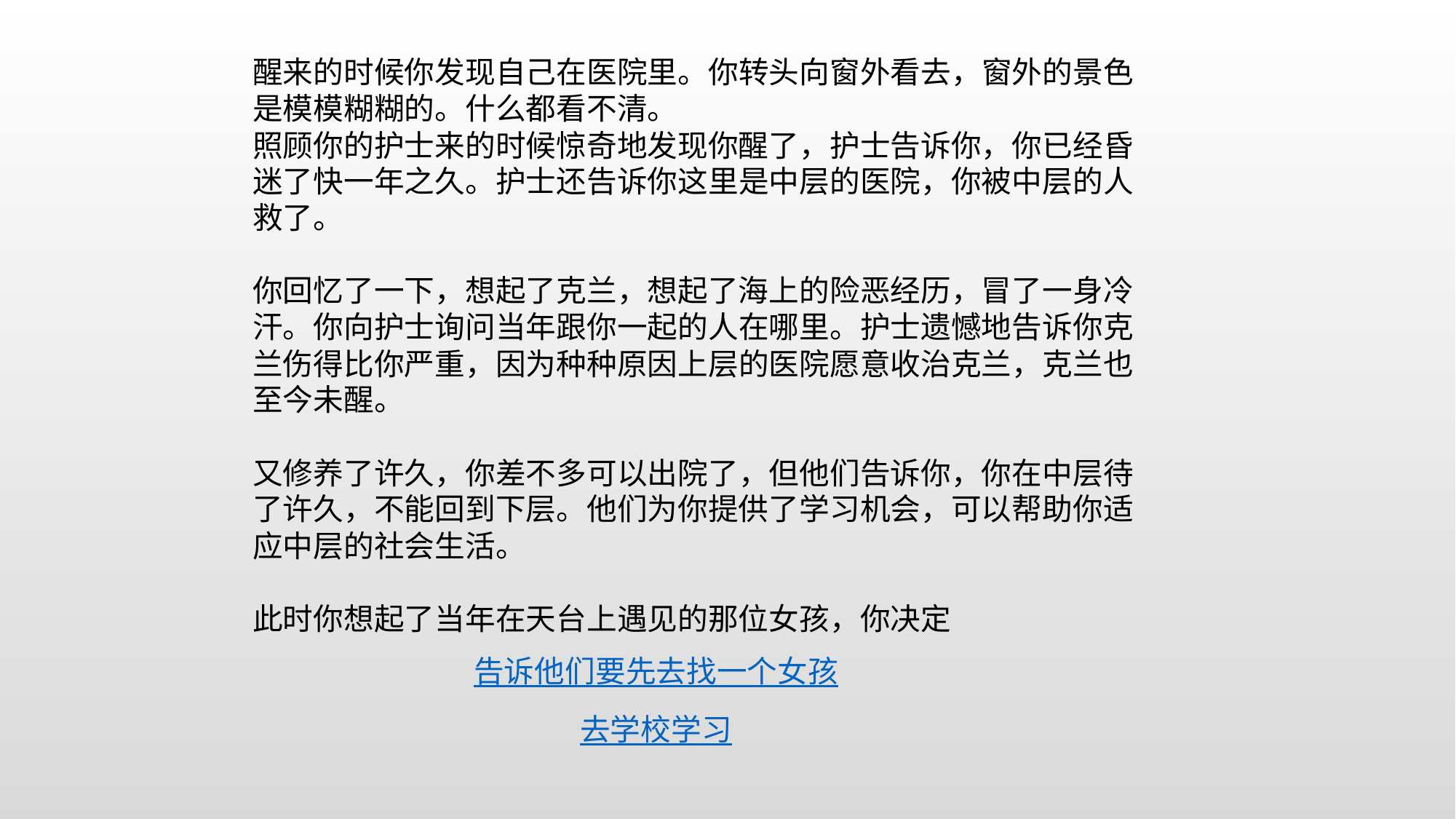

醒来的时候你发现自己在医院里。你转头向窗外看去，窗外的景色是模模糊糊的。什么都看不清。
照顾你的护士来的时候惊奇地发现你醒了，护士告诉你，你已经昏迷了快一年之久。护士还告诉你这里是中层的医院，你被中层的人救了。

你回忆了一下，想起了克兰，想起了海上的险恶经历，冒了一身冷汗。你向护士询问当年跟你一起的人在哪里。护士遗憾地告诉你克兰伤得比你严重，因为种种原因上层的医院愿意收治克兰，克兰也至今未醒。

又修养了许久，你差不多可以出院了，但他们告诉你，你在中层待了许久，不能回到下层。他们为你提供了学习机会，可以帮助你适应中层的社会生活。

此时你想起了当年在天台上遇见的那位女孩，你决定
告诉他们要先去找一个女孩
去学校学习